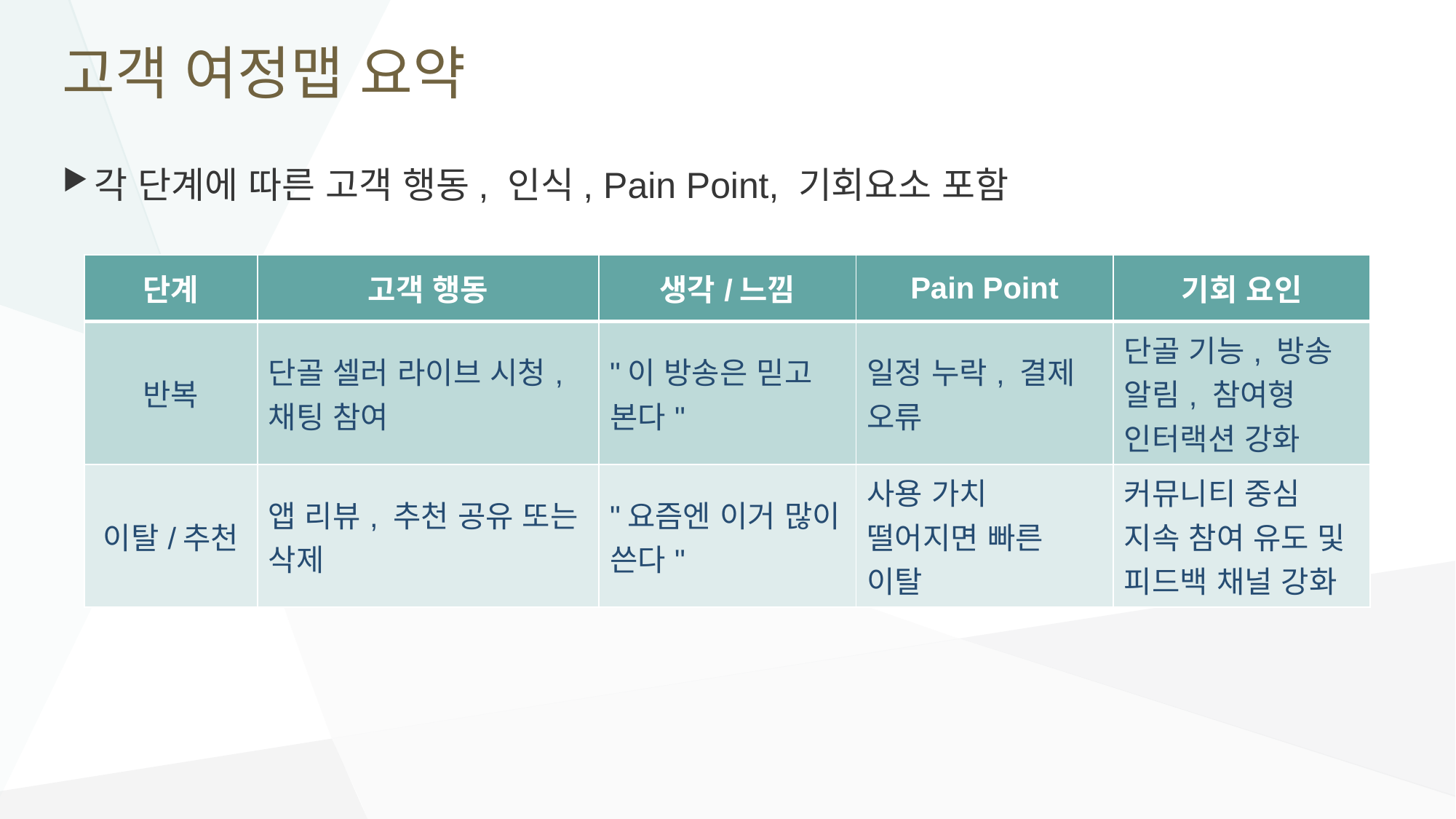

# 고객 여정맵 요약
각 단계에 따른 고객 행동, 인식, Pain Point, 기회요소 포함

| 단계 | 고객 행동 | 생각/느낌 | Pain Point | 기회 요인 |
| --- | --- | --- | --- | --- |
| 반복 | 단골 셀러 라이브 시청, 채팅 참여 | "이 방송은 믿고 본다" | 일정 누락, 결제 오류 | 단골 기능, 방송 알림, 참여형 인터랙션 강화 |
| 이탈/추천 | 앱 리뷰, 추천 공유 또는 삭제 | "요즘엔 이거 많이 쓴다" | 사용 가치 떨어지면 빠른 이탈 | 커뮤니티 중심 지속 참여 유도 및 피드백 채널 강화 |